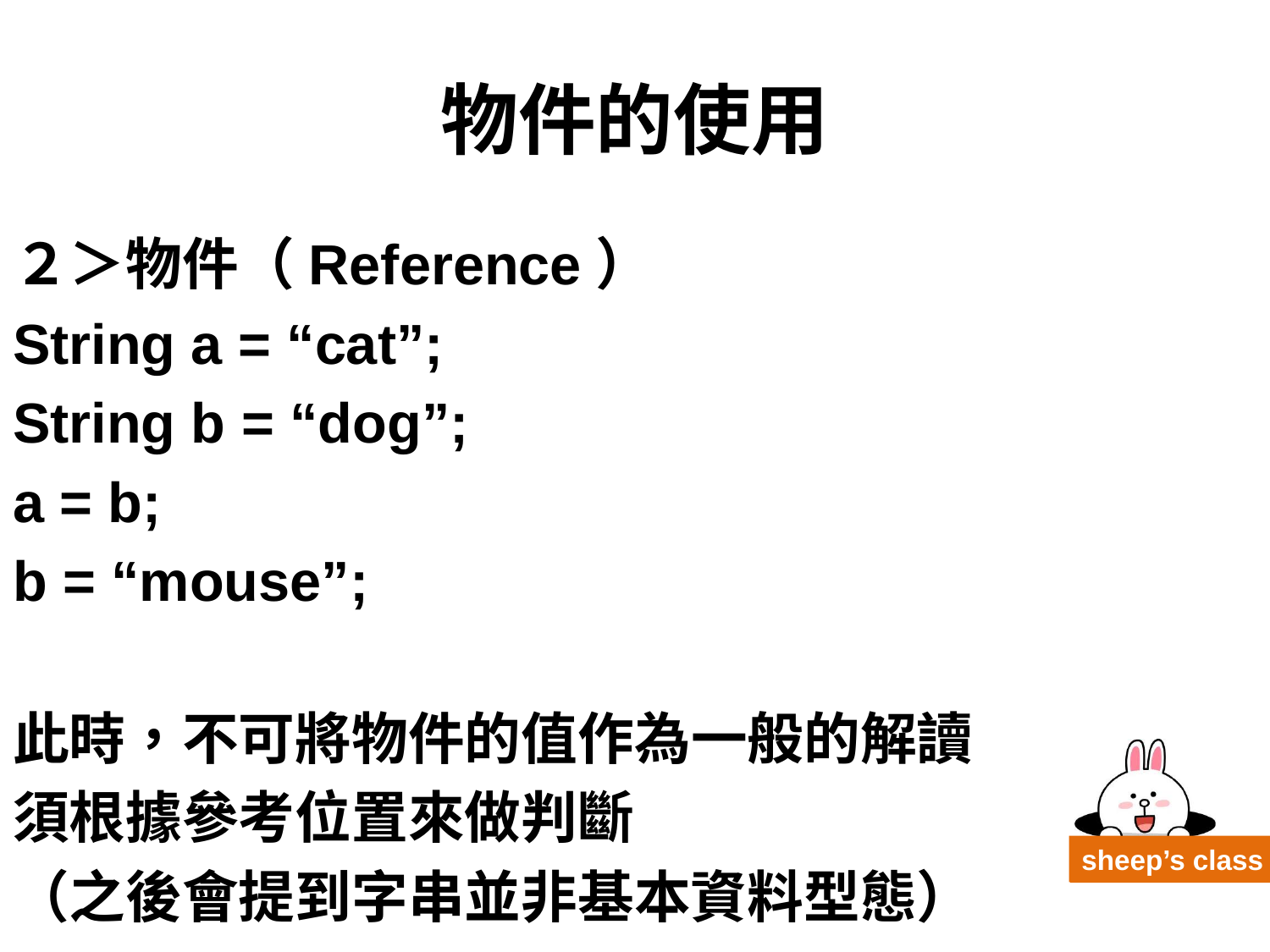

# 物件的使用
２＞物件（Reference）
String a = “cat”;
String b = “dog”;
a = b;
b = “mouse”;

此時，不可將物件的值作為一般的解讀
須根據參考位置來做判斷
（之後會提到字串並非基本資料型態）